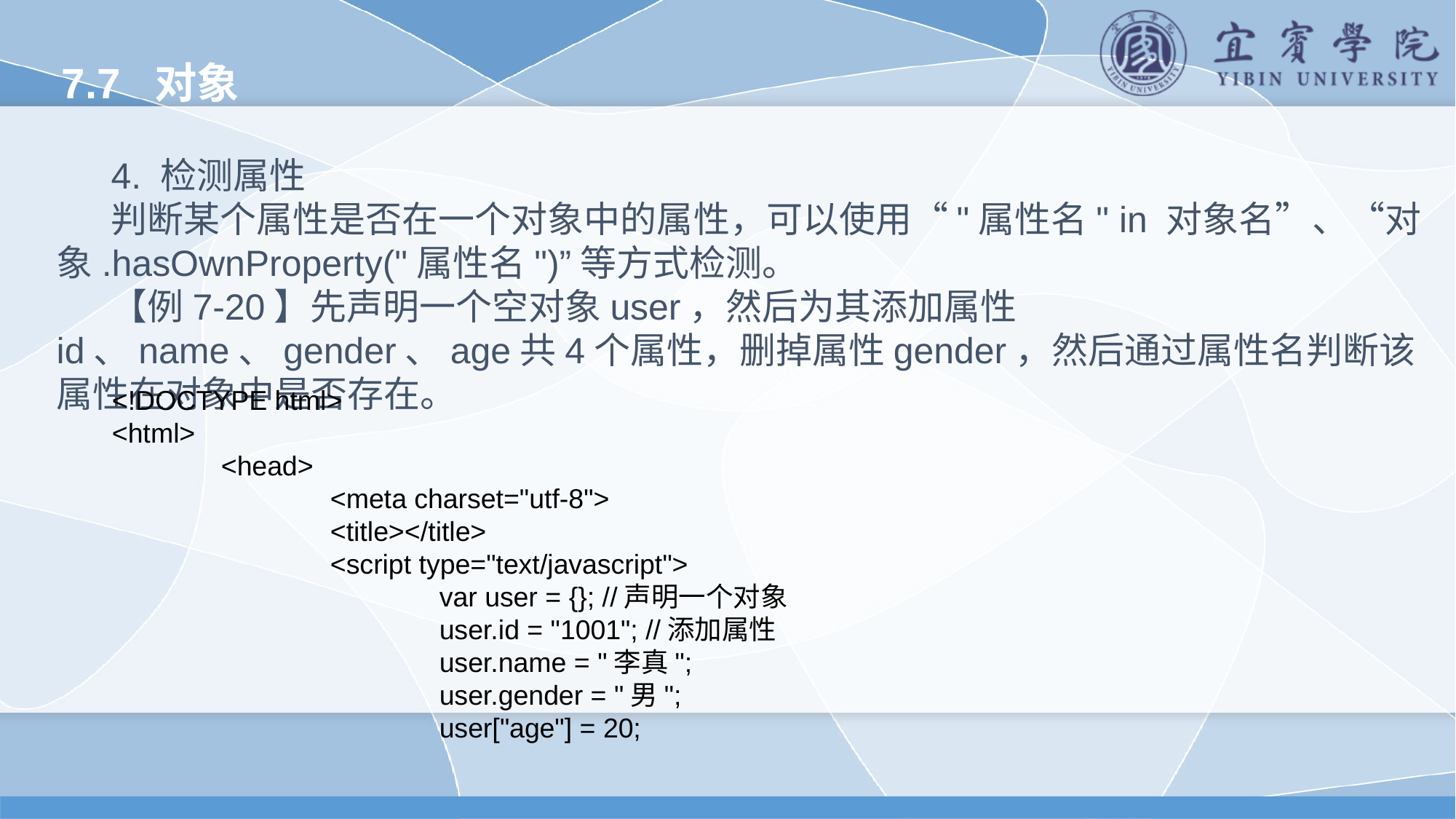

7.7  对象
4. 检测属性
判断某个属性是否在一个对象中的属性，可以使用“"属性名" in 对象名”、“对象.hasOwnProperty("属性名")”等方式检测。
【例7-20】先声明一个空对象user，然后为其添加属性id、name、gender、age共4个属性，删掉属性gender，然后通过属性名判断该属性在对象中是否存在。
<!DOCTYPE html>
<html>
	<head>
		<meta charset="utf-8">
		<title></title>
		<script type="text/javascript">
			var user = {}; //声明一个对象
			user.id = "1001"; //添加属性
			user.name = "李真";
			user.gender = "男";
			user["age"] = 20;